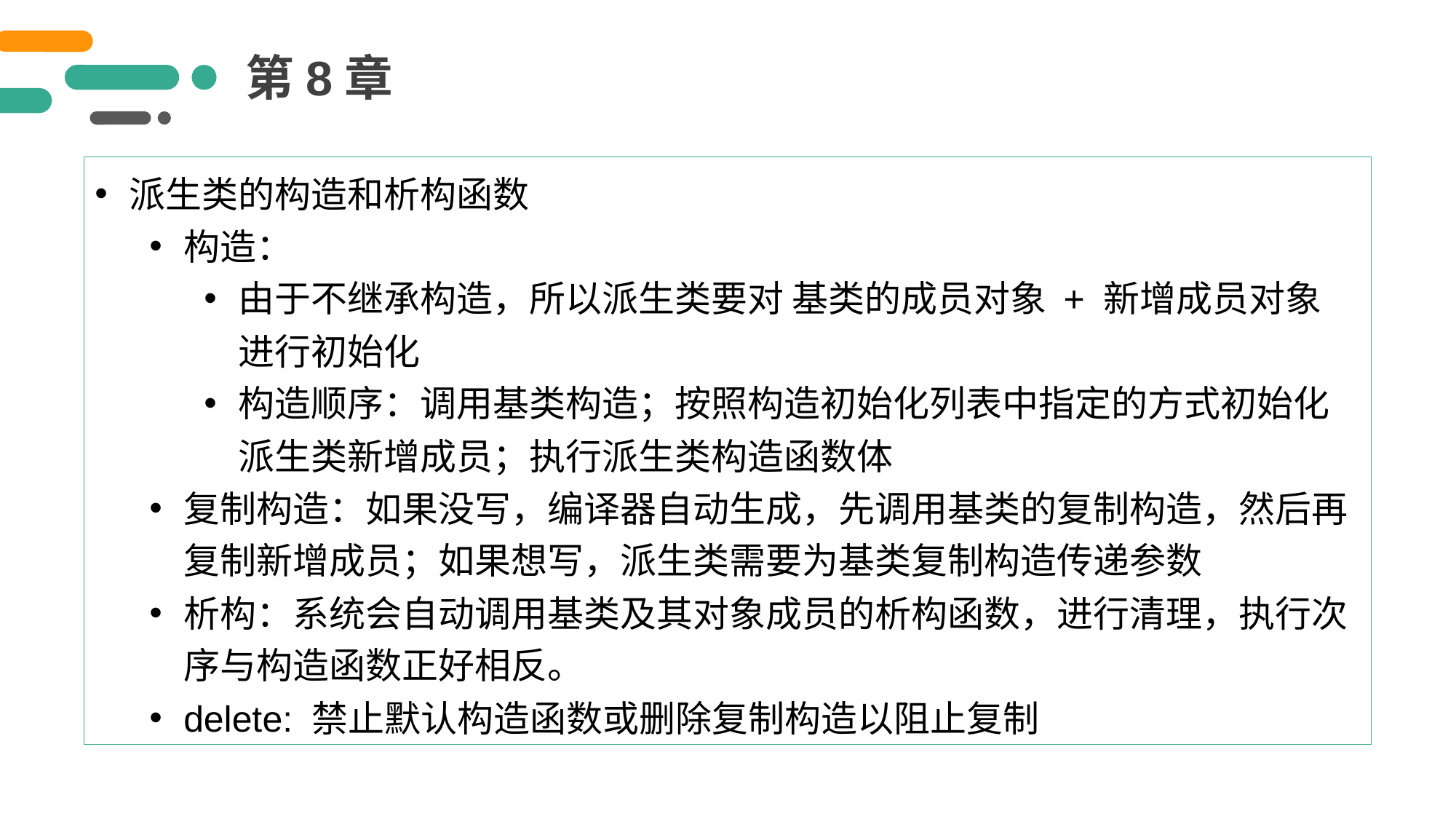

第8章
派生类的构造和析构函数
构造：
由于不继承构造，所以派生类要对 基类的成员对象 + 新增成员对象 进行初始化
构造顺序：调用基类构造；按照构造初始化列表中指定的方式初始化派生类新增成员；执行派生类构造函数体
复制构造：如果没写，编译器自动生成，先调用基类的复制构造，然后再复制新增成员；如果想写，派生类需要为基类复制构造传递参数
析构：系统会自动调用基类及其对象成员的析构函数，进行清理，执行次序与构造函数正好相反。
delete: 禁止默认构造函数或删除复制构造以阻止复制